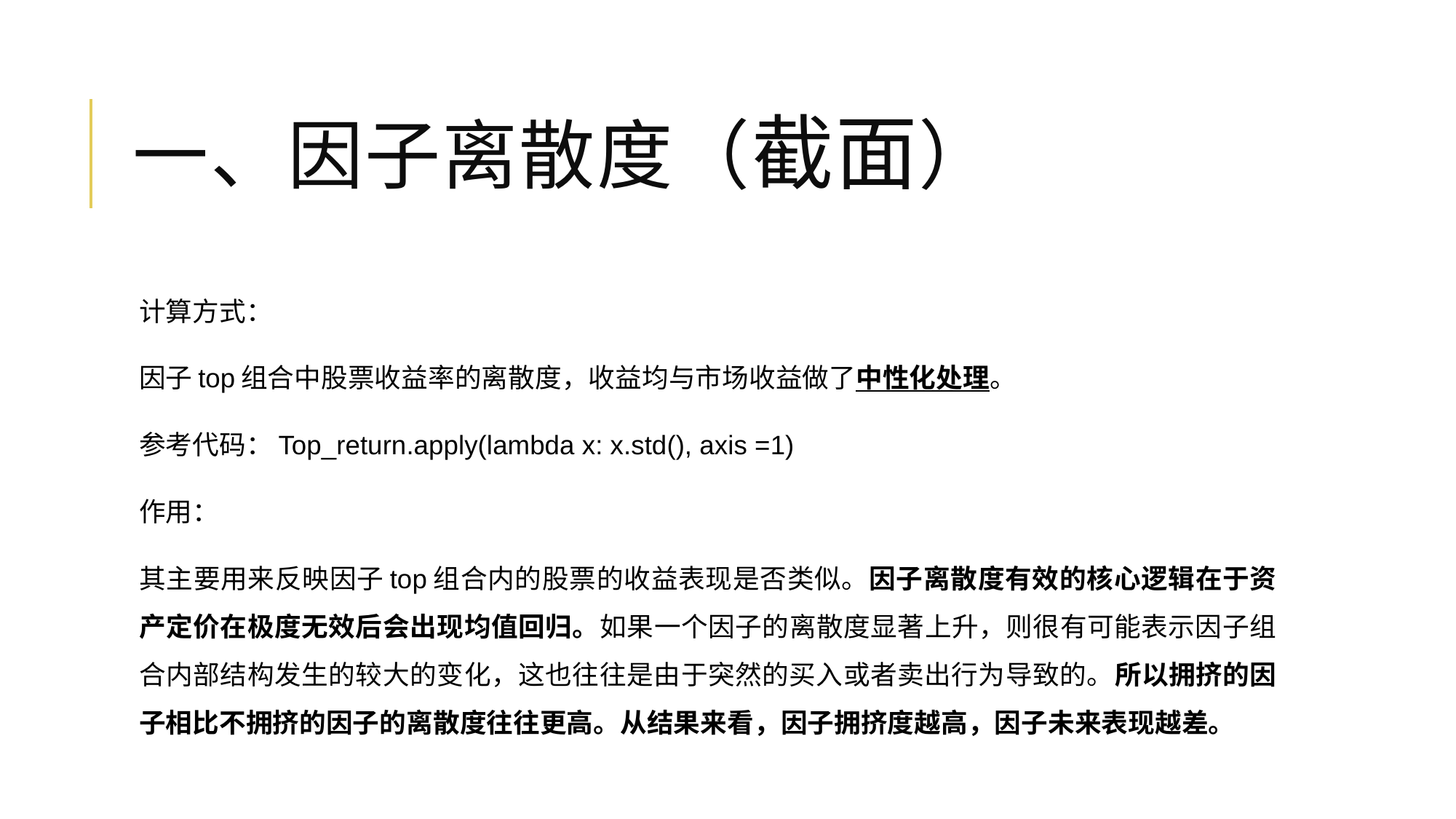

# 一、因子离散度（截面）
计算方式：
因子top组合中股票收益率的离散度，收益均与市场收益做了中性化处理。
参考代码：Top_return.apply(lambda x: x.std(), axis =1)
作用：
其主要用来反映因子top组合内的股票的收益表现是否类似。因子离散度有效的核心逻辑在于资产定价在极度无效后会出现均值回归。如果一个因子的离散度显著上升，则很有可能表示因子组合内部结构发生的较大的变化，这也往往是由于突然的买入或者卖出行为导致的。所以拥挤的因子相比不拥挤的因子的离散度往往更高。从结果来看，因子拥挤度越高，因子未来表现越差。